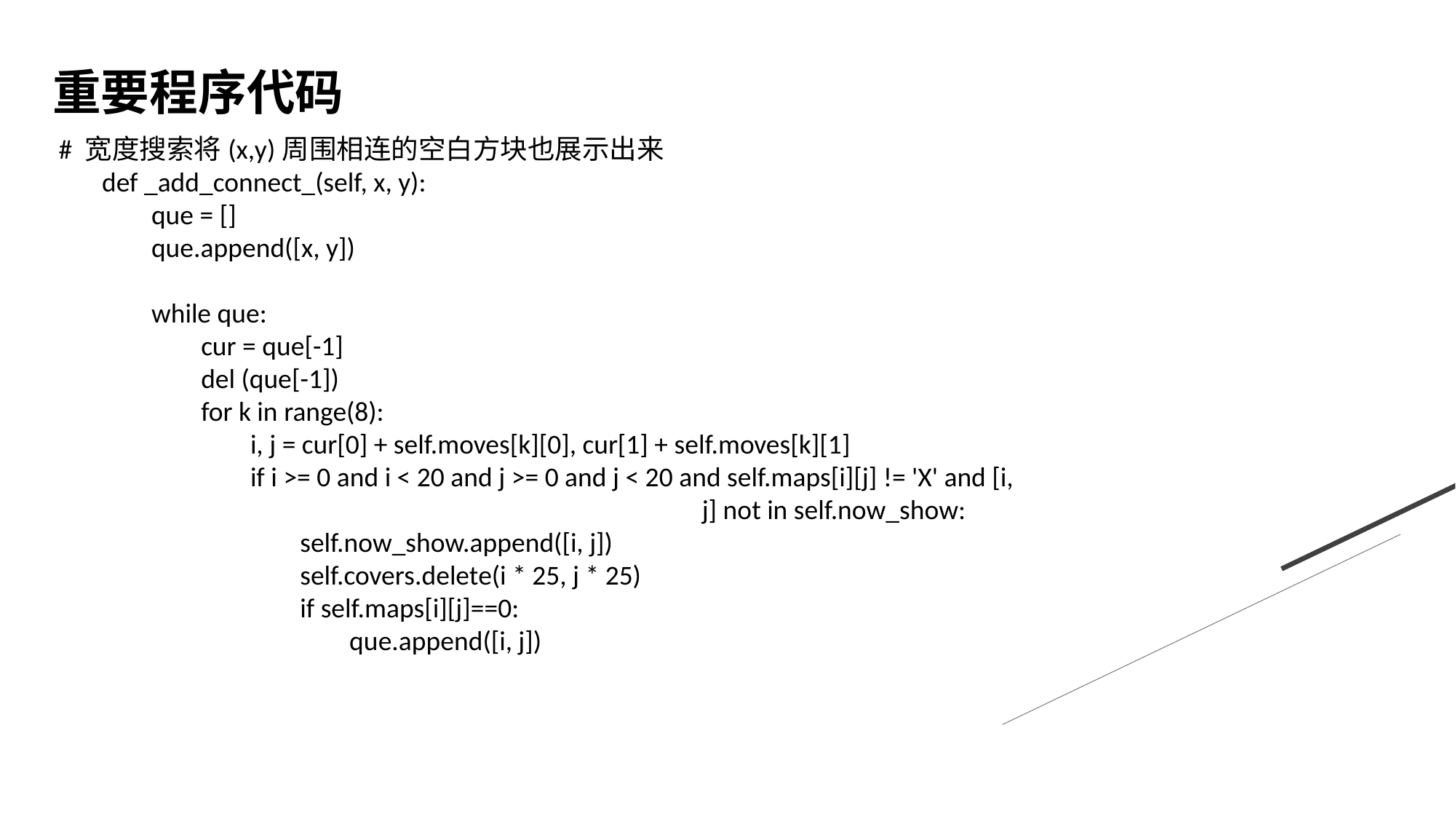

重要程序代码
 # 宽度搜索将(x,y)周围相连的空白方块也展示出来
        def _add_connect_(self, x, y):
                que = []
                que.append([x, y])

                while que:
                        cur = que[-1]
                        del (que[-1])
                        for k in range(8):
                                i, j = cur[0] + self.moves[k][0], cur[1] + self.moves[k][1]
                                if i >= 0 and i < 20 and j >= 0 and j < 20 and self.maps[i][j] != 'X' and [i,
                                                                                                         j] not in self.now_show:
                                        self.now_show.append([i, j])
                                        self.covers.delete(i * 25, j * 25)
                                        if self.maps[i][j]==0:
                                                que.append([i, j])